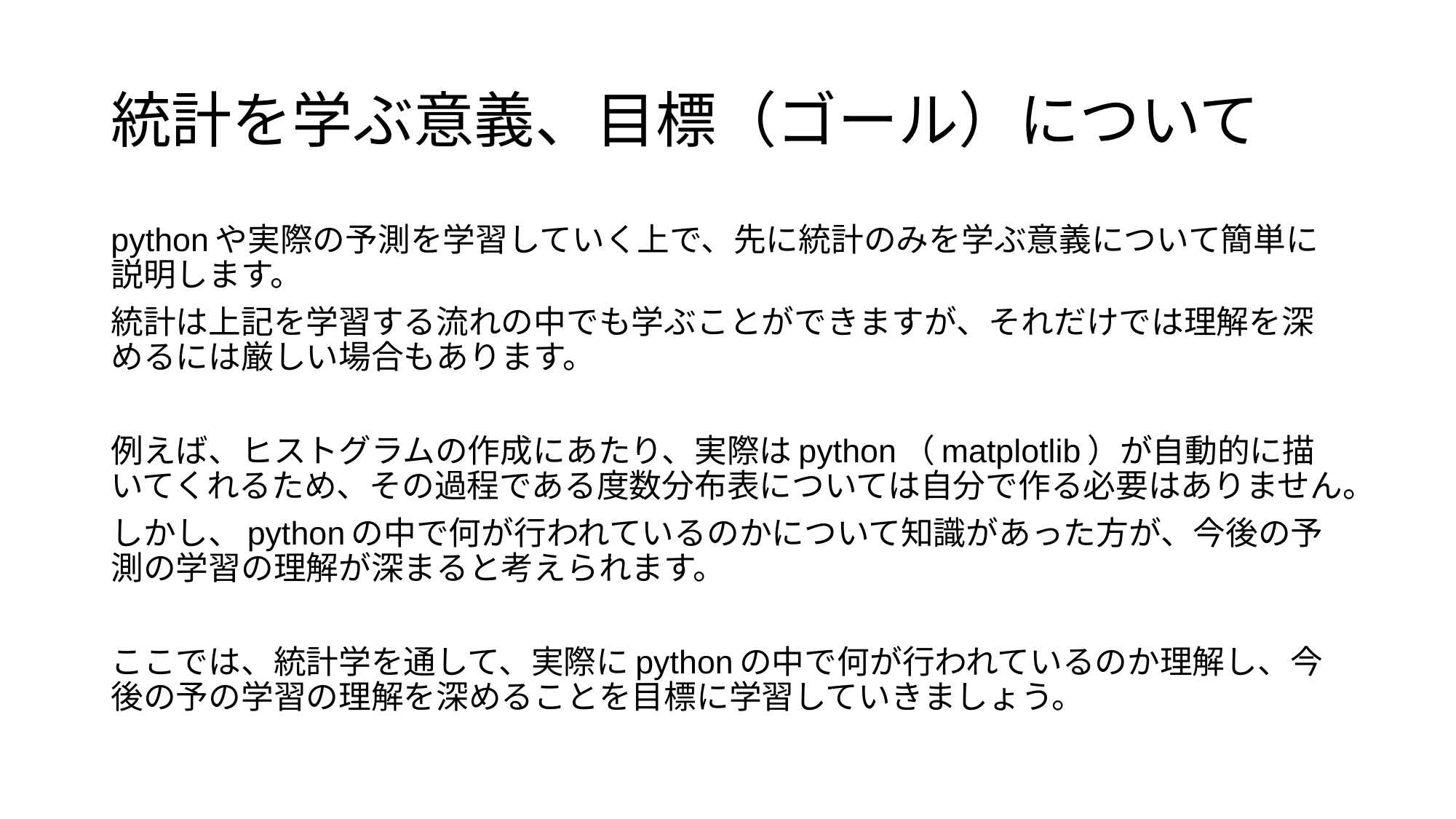

# 統計を学ぶ意義、目標（ゴール）について
pythonや実際の予測を学習していく上で、先に統計のみを学ぶ意義について簡単に説明します。
統計は上記を学習する流れの中でも学ぶことができますが、それだけでは理解を深めるには厳しい場合もあります。

例えば、ヒストグラムの作成にあたり、実際はpython（matplotlib）が自動的に描いてくれるため、その過程である度数分布表については自分で作る必要はありません。
しかし、pythonの中で何が行われているのかについて知識があった方が、今後の予測の学習の理解が深まると考えられます。

ここでは、統計学を通して、実際にpythonの中で何が行われているのか理解し、今後の予の学習の理解を深めることを目標に学習していきましょう。